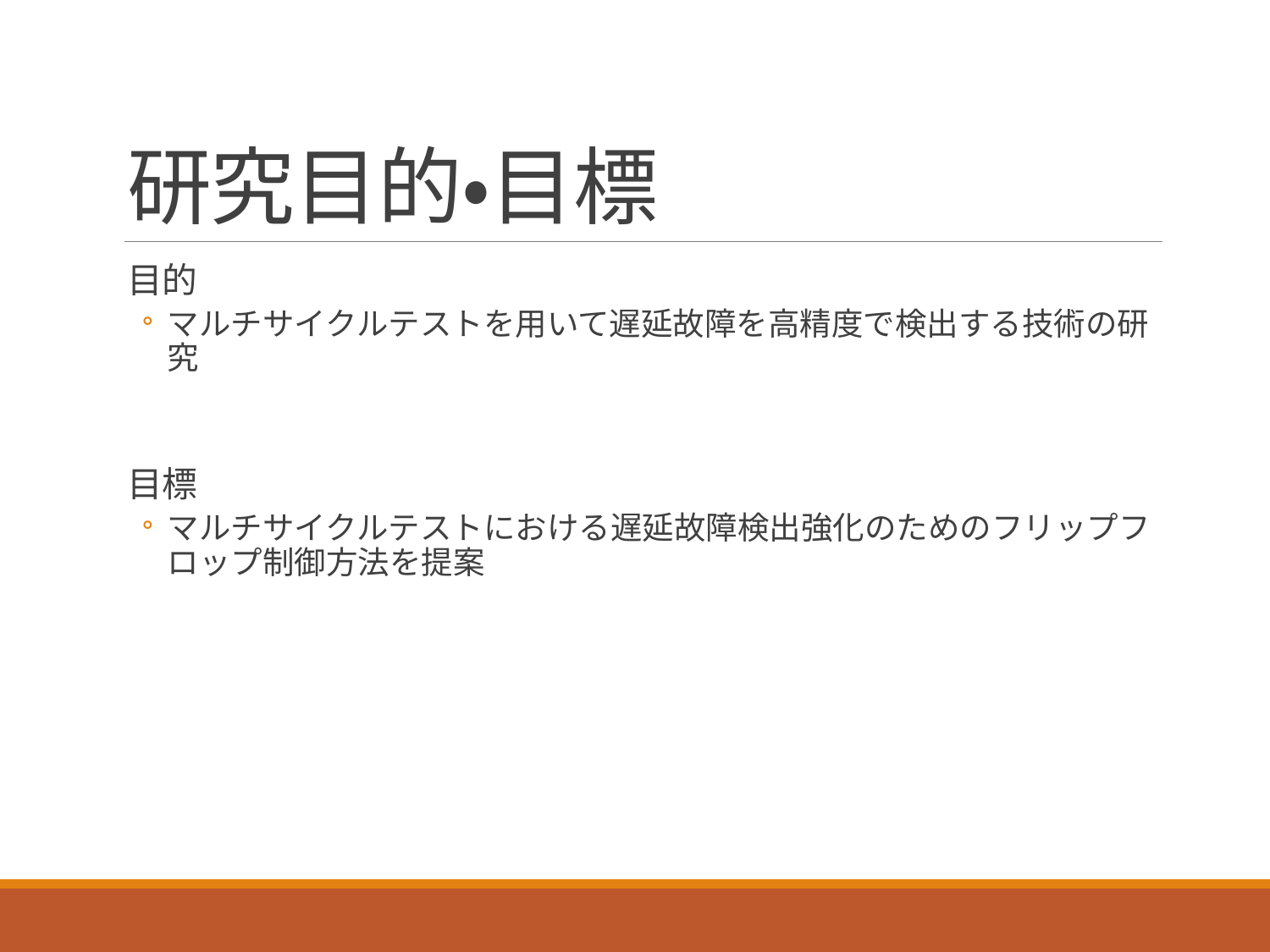

# 研究目的・目標
目的
マルチサイクルテストを用いて遅延故障を高精度で検出する技術の研究

目標
マルチサイクルテストにおける遅延故障検出強化のためのフリップフロップ制御方法を提案